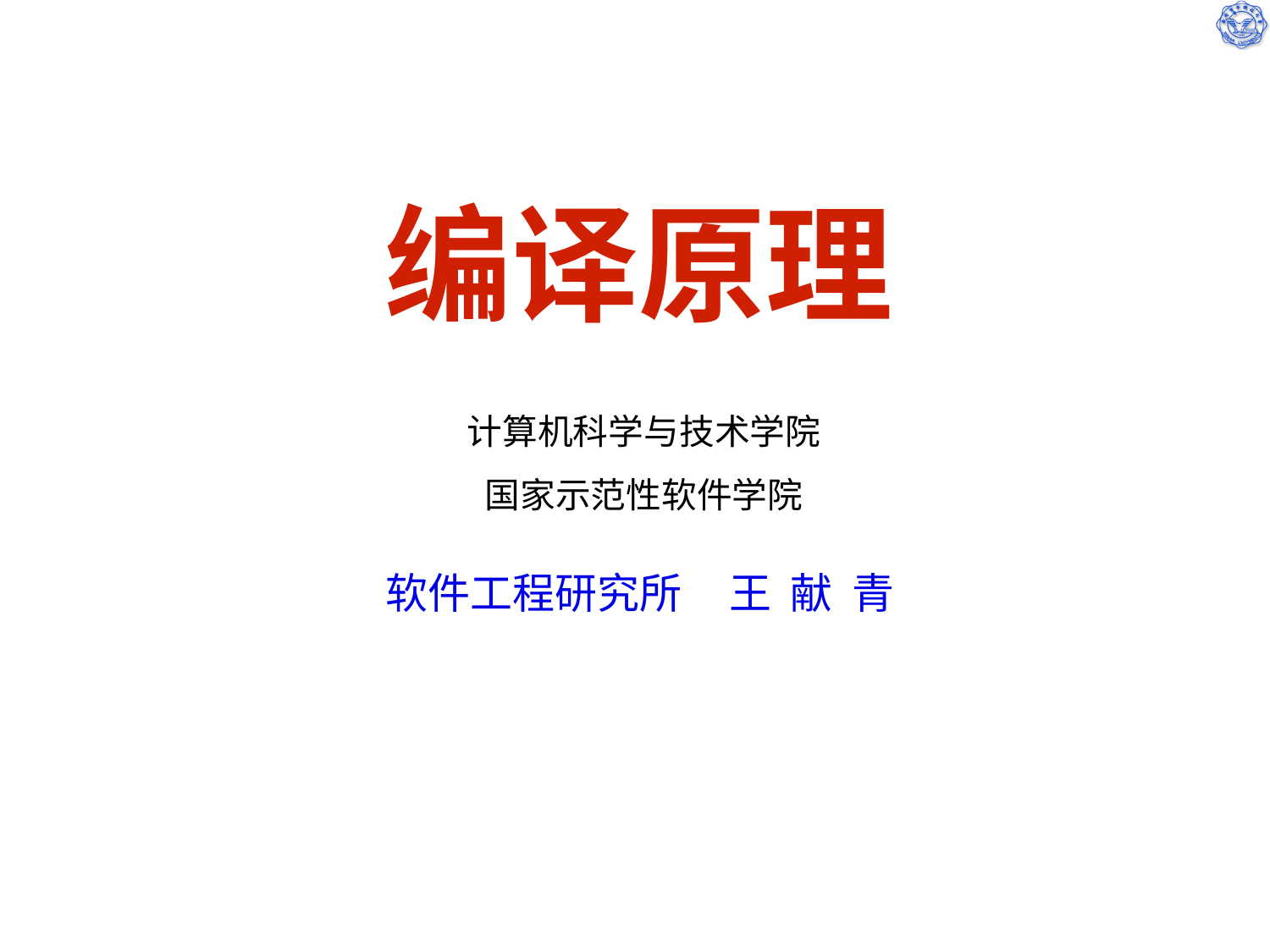

# 编译原理
计算机科学与技术学院
国家示范性软件学院
软件工程研究所     王  献  青